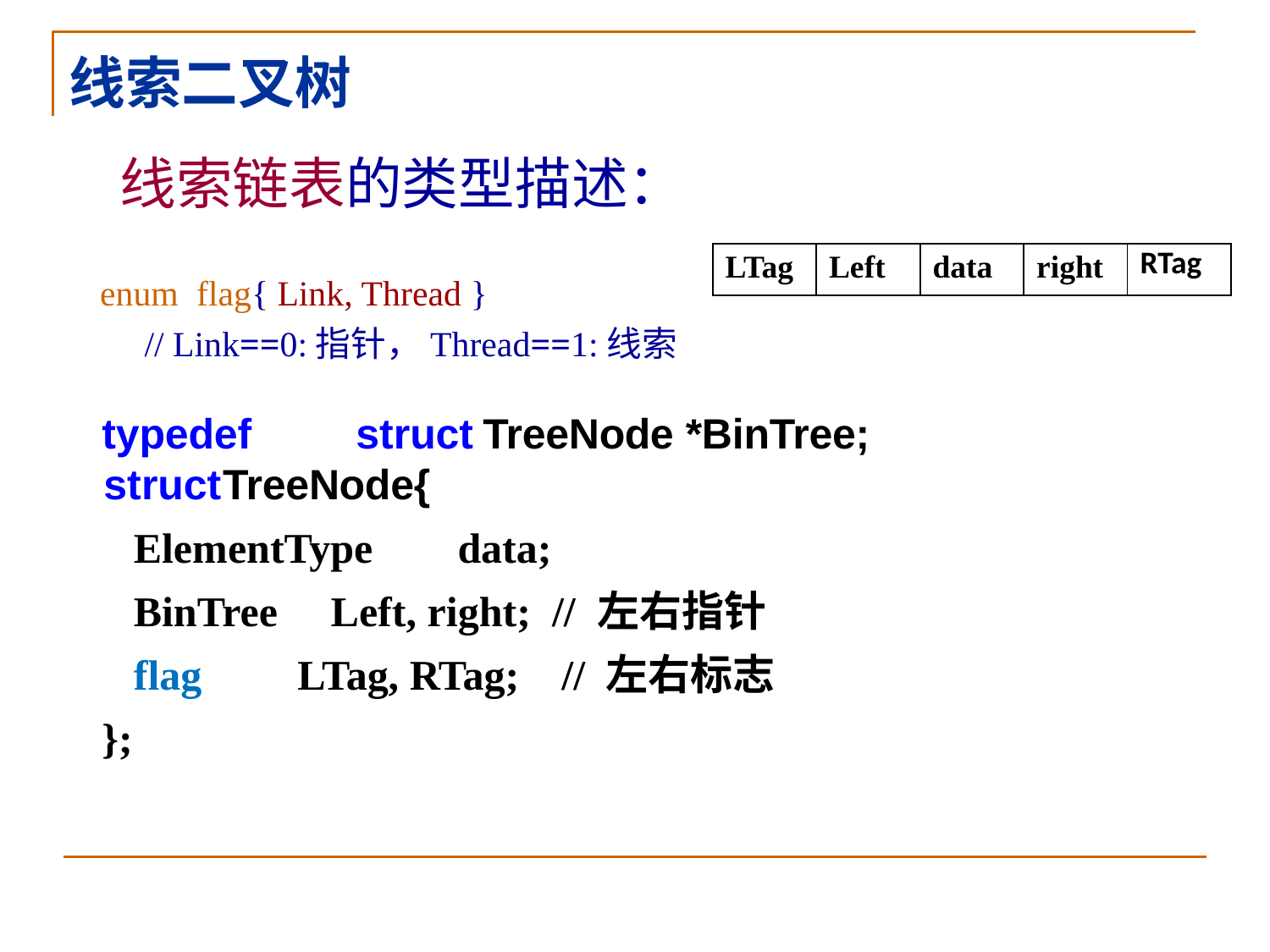

# 线索二叉树
线索链表的类型描述：
| LTag | Left | data | right | RTag |
| --- | --- | --- | --- | --- |
enum  flag{ Link, Thread }
     // Link==0:指针，Thread==1:线索
typedef	struct	TreeNode *BinTree;
struct	TreeNode{
   ElementType        data;
   BinTree     Left, right;  // 左右指针
   flag         LTag, RTag;    // 左右标志
};